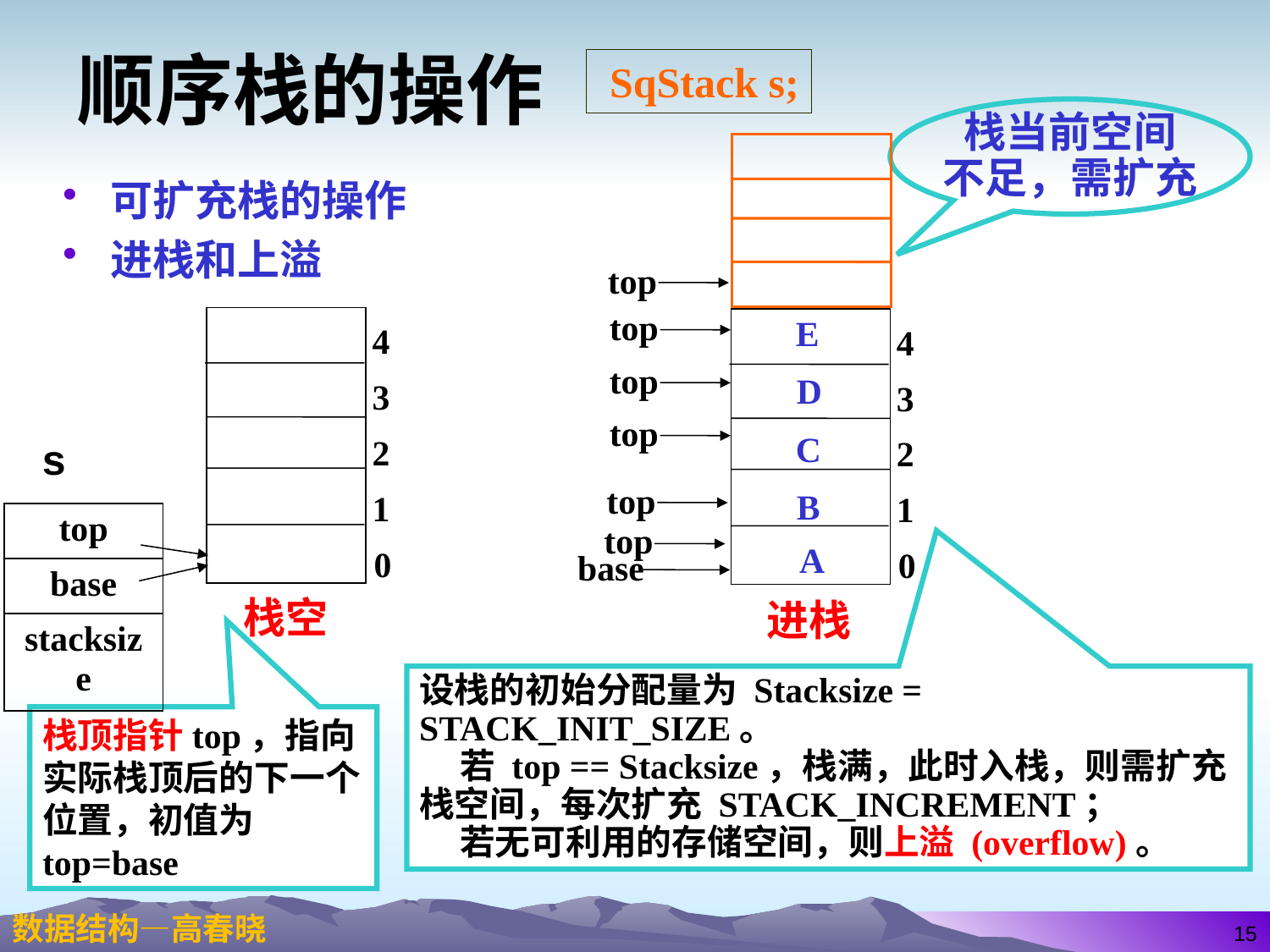

# 顺序栈的操作
 SqStack s;
栈当前空间
不足，需扩充

可扩充栈的操作
进栈和上溢
top

top

E

4

3

2

1

0

4

3

2

1

0
top

D
top

C
s
top

B
| top |
| --- |
| base |
| stacksize |
top

A
base

栈空
进栈
设栈的初始分配量为 Stacksize = STACK_INIT_SIZE。
    若 top == Stacksize，栈满，此时入栈，则需扩充栈空间，每次扩充 STACK_INCREMENT；
    若无可利用的存储空间，则上溢 (overflow)。
栈顶指针top，指向实际栈顶后的下一个位置，初值为 top=base
15